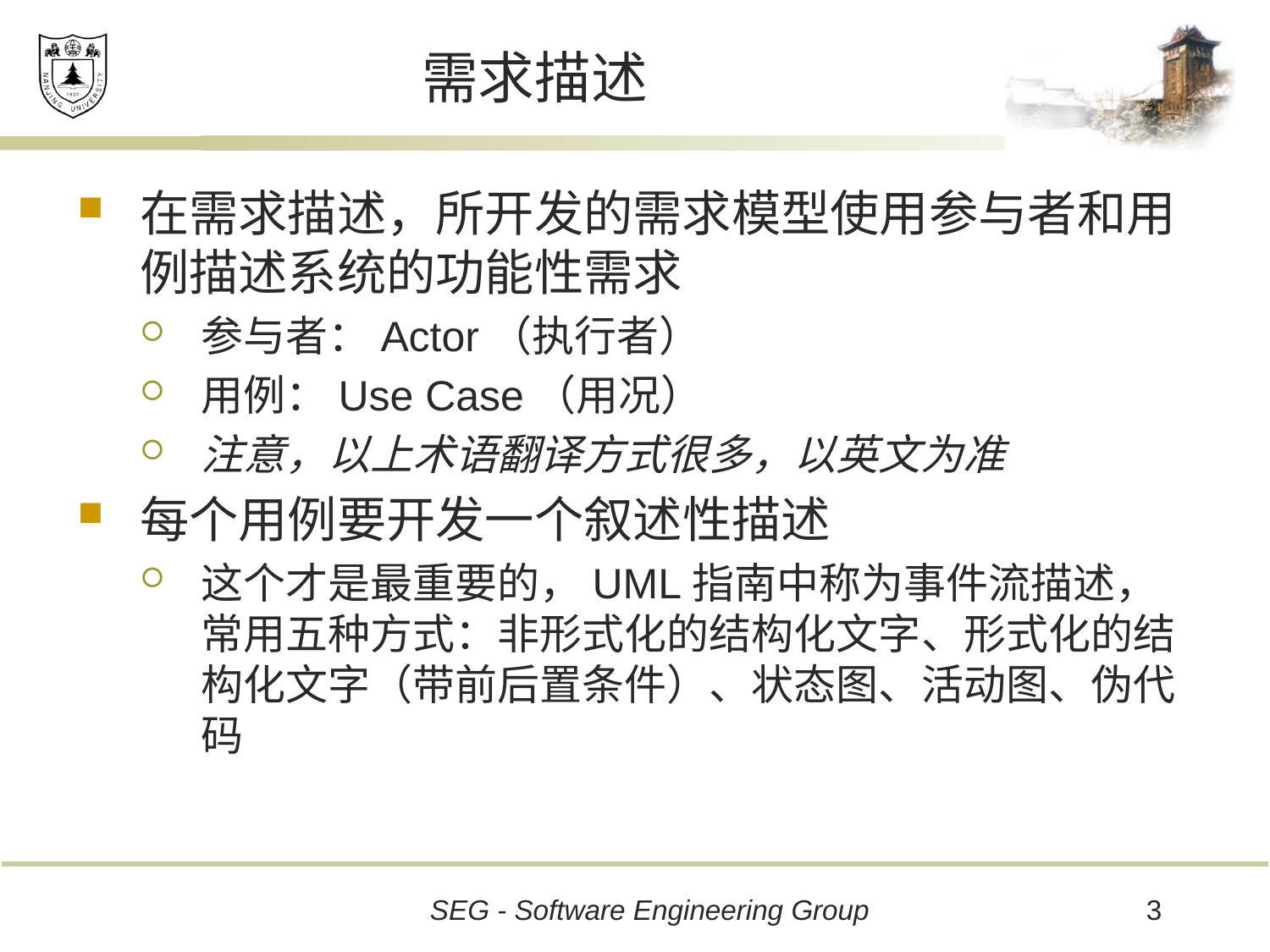

# 需求描述
在需求描述，所开发的需求模型使用参与者和用例描述系统的功能性需求
参与者：Actor（执行者）
用例：Use Case（用况）
注意，以上术语翻译方式很多，以英文为准
每个用例要开发一个叙述性描述
这个才是最重要的，UML指南中称为事件流描述，常用五种方式：非形式化的结构化文字、形式化的结构化文字（带前后置条件）、状态图、活动图、伪代码
3
SEG - Software Engineering Group